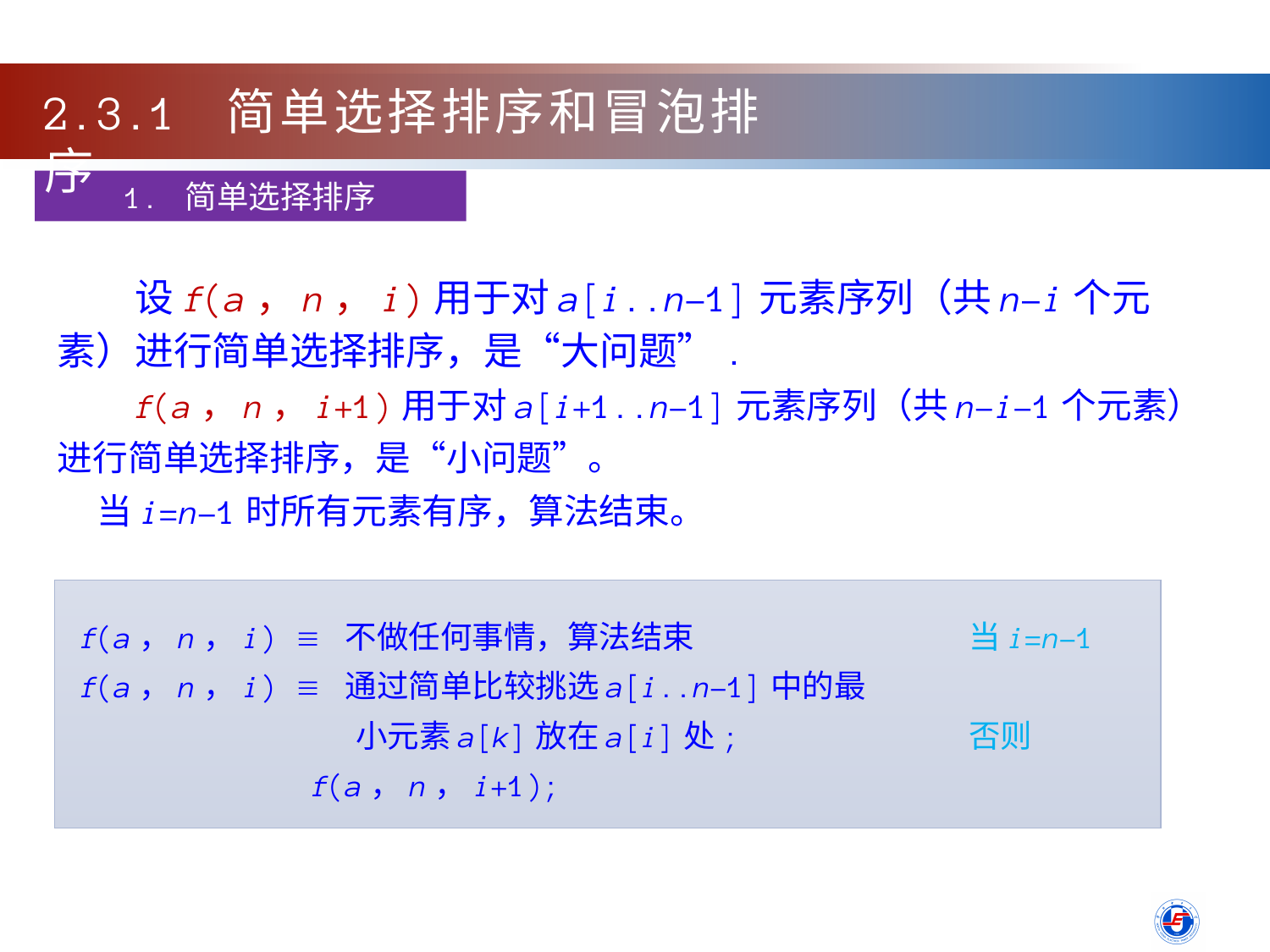

2.3.1 简单选择排序和冒泡排序
1. 简单选择排序
　　设f(a，n，i)用于对a[i..n-1]元素序列（共n-i个元素）进行简单选择排序，是“大问题”.
    f(a，n，i+1)用于对a[i+1..n-1]元素序列（共n-i-1个元素）进行简单选择排序，是“小问题”。
    当i=n-1时所有元素有序，算法结束。
f(a，n，i) ≡ 不做任何事情，算法结束			当i=n-1
f(a，n，i) ≡ 通过简单比较挑选a[i..n-1]中的最
		  小元素a[k]放在a[i]处;		否则
	      f(a，n，i+1);